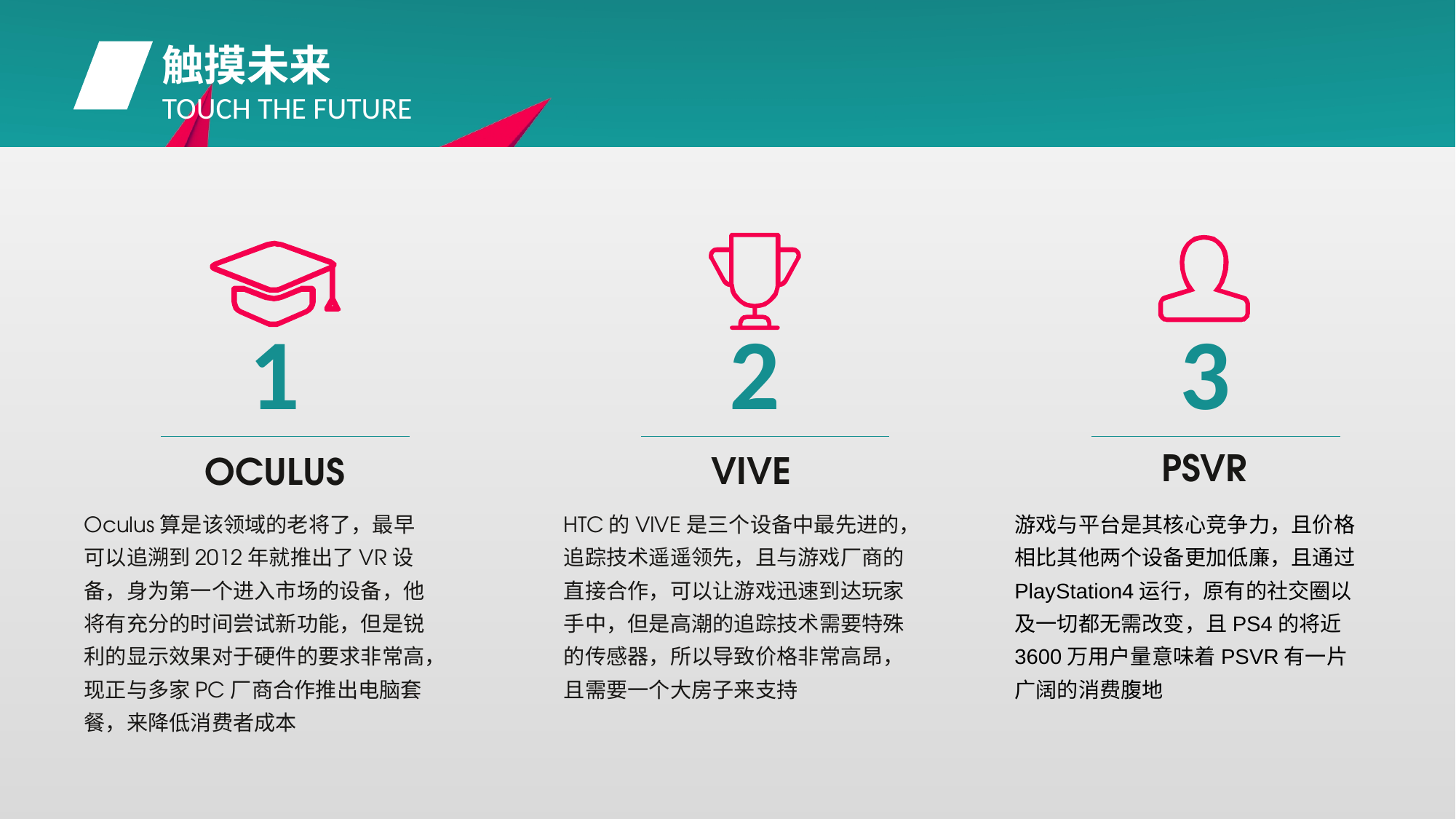

触摸未来
TOUCH THE FUTURE

1
2
3
PSVR
VIVE
OCULUS
Oculus算是该领域的老将了，最早可以追溯到2012年就推出了VR设备，身为第一个进入市场的设备，他将有充分的时间尝试新功能，但是锐利的显示效果对于硬件的要求非常高，现正与多家PC厂商合作推出电脑套餐，来降低消费者成本
HTC的VIVE是三个设备中最先进的，追踪技术遥遥领先，且与游戏厂商的直接合作，可以让游戏迅速到达玩家手中，但是高潮的追踪技术需要特殊的传感器，所以导致价格非常高昂，且需要一个大房子来支持
游戏与平台是其核心竞争力，且价格相比其他两个设备更加低廉，且通过PlayStation4运行，原有的社交圈以及一切都无需改变，且PS4的将近3600万用户量意味着PSVR有一片广阔的消费腹地